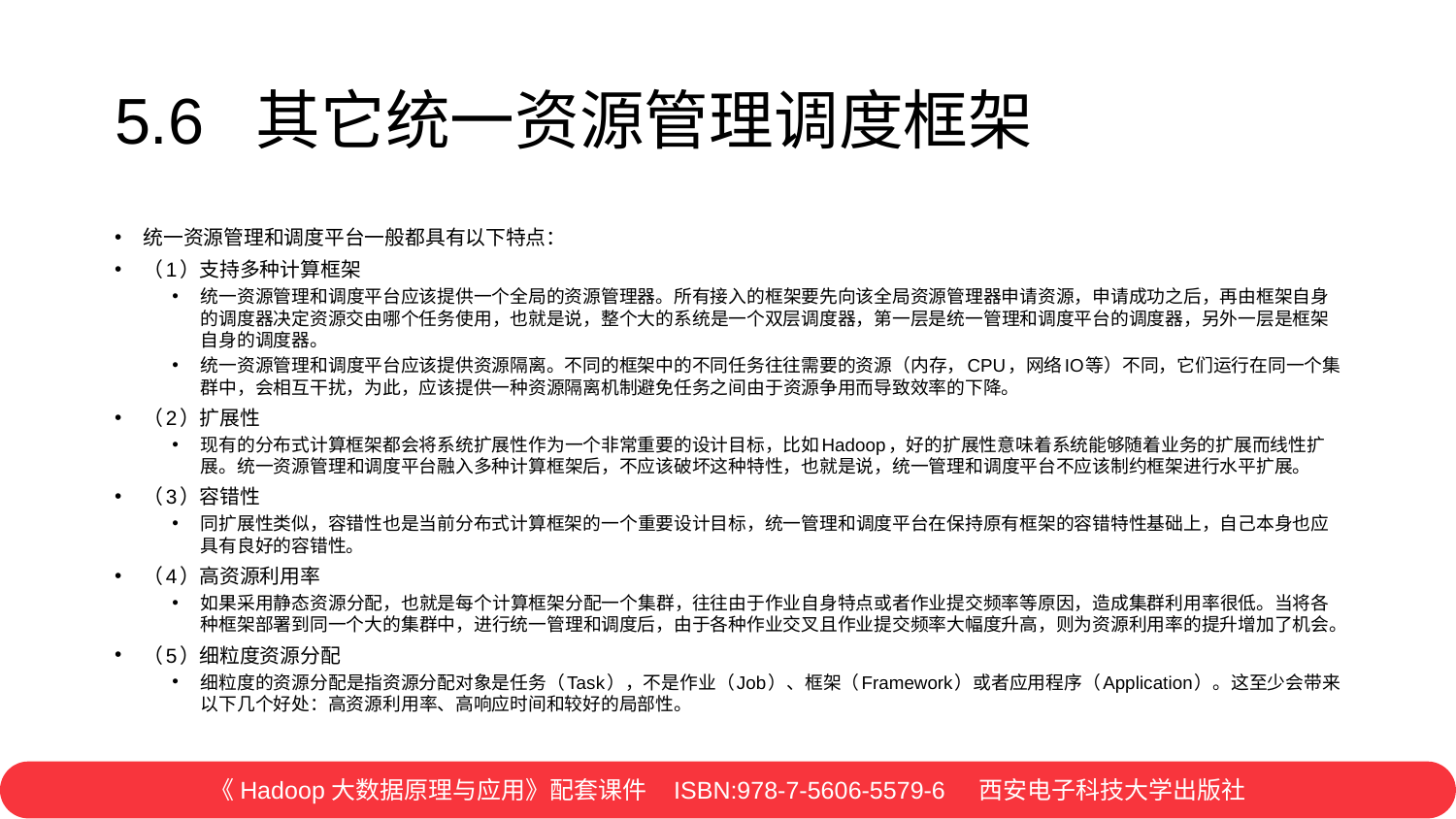

# 5.6  其它统一资源管理调度框架
统一资源管理和调度平台一般都具有以下特点：
（1）支持多种计算框架
统一资源管理和调度平台应该提供一个全局的资源管理器。所有接入的框架要先向该全局资源管理器申请资源，申请成功之后，再由框架自身的调度器决定资源交由哪个任务使用，也就是说，整个大的系统是一个双层调度器，第一层是统一管理和调度平台的调度器，另外一层是框架自身的调度器。
统一资源管理和调度平台应该提供资源隔离。不同的框架中的不同任务往往需要的资源（内存，CPU，网络IO等）不同，它们运行在同一个集群中，会相互干扰，为此，应该提供一种资源隔离机制避免任务之间由于资源争用而导致效率的下降。
（2）扩展性
现有的分布式计算框架都会将系统扩展性作为一个非常重要的设计目标，比如Hadoop，好的扩展性意味着系统能够随着业务的扩展而线性扩展。统一资源管理和调度平台融入多种计算框架后，不应该破坏这种特性，也就是说，统一管理和调度平台不应该制约框架进行水平扩展。
（3）容错性
同扩展性类似，容错性也是当前分布式计算框架的一个重要设计目标，统一管理和调度平台在保持原有框架的容错特性基础上，自己本身也应具有良好的容错性。
（4）高资源利用率
如果采用静态资源分配，也就是每个计算框架分配一个集群，往往由于作业自身特点或者作业提交频率等原因，造成集群利用率很低。当将各种框架部署到同一个大的集群中，进行统一管理和调度后，由于各种作业交叉且作业提交频率大幅度升高，则为资源利用率的提升增加了机会。
（5）细粒度资源分配
细粒度的资源分配是指资源分配对象是任务（Task），不是作业（Job）、框架（Framework）或者应用程序（Application）。这至少会带来以下几个好处：高资源利用率、高响应时间和较好的局部性。